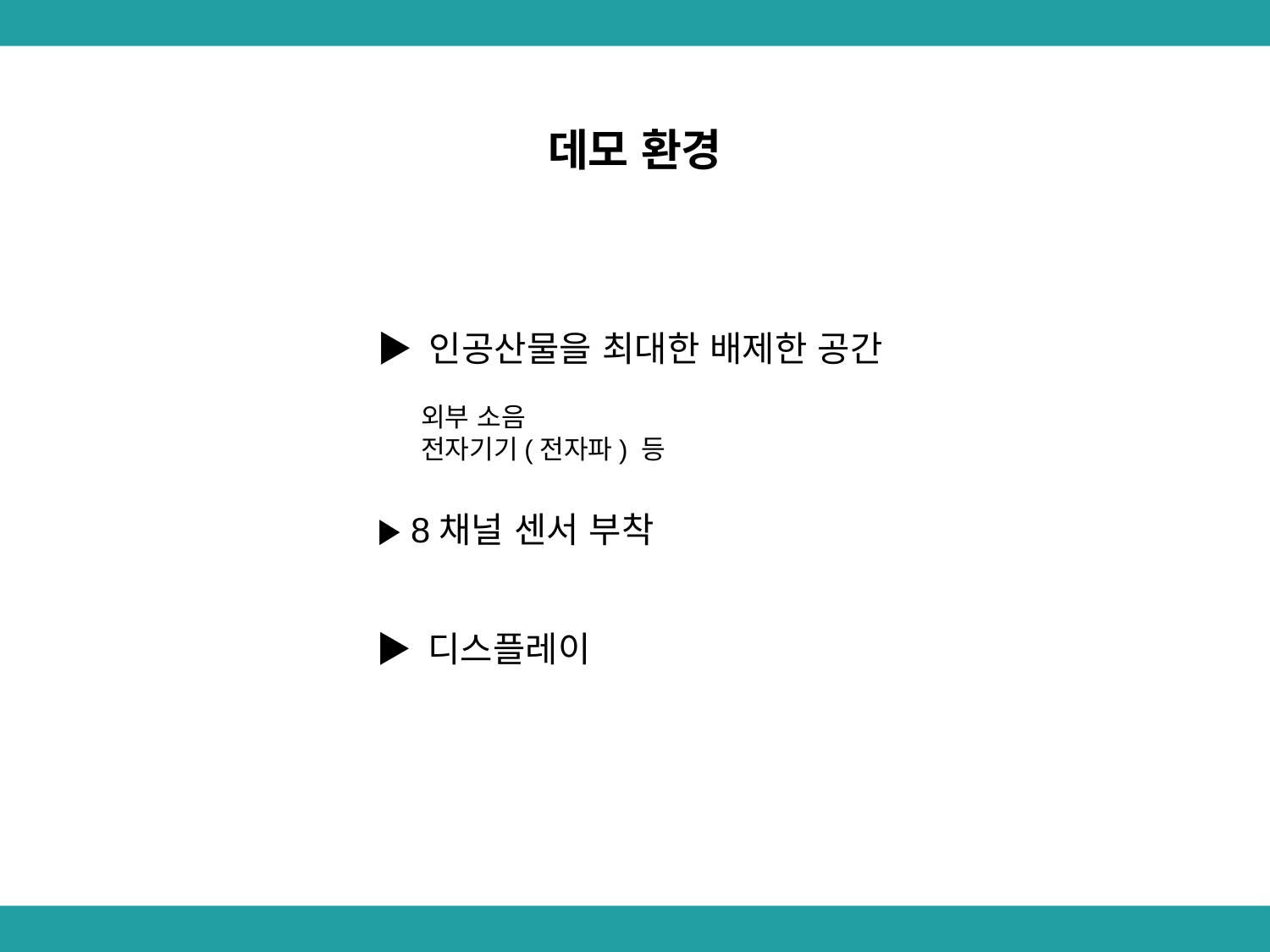

데모 환경
▶ 인공산물을 최대한 배제한 공간

     외부 소음
     전자기기(전자파) 등

▶ 8채널 센서 부착

▶ 디스플레이